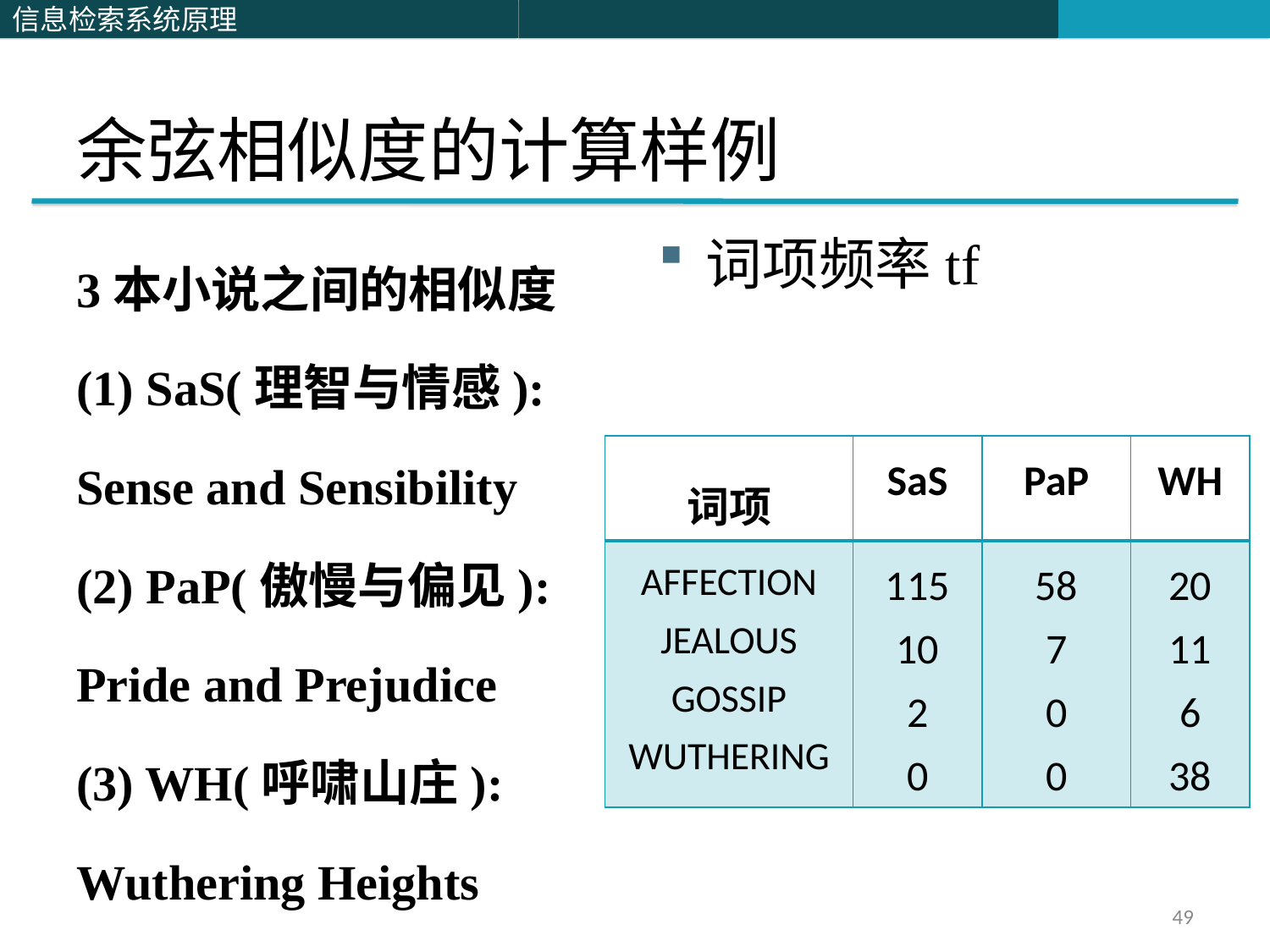

# 余弦相似度的计算样例
3本小说之间的相似度
(1) SaS(理智与情感):
Sense and Sensibility
(2) PaP(傲慢与偏见):
Pride and Prejudice
(3) WH(呼啸山庄):
Wuthering Heights
词项频率tf

| 词项 | SaS | PaP | WH |
| --- | --- | --- | --- |
| AFFECTION JEALOUS GOSSIP WUTHERING | 115 10 2 0 | 58 7 0 0 | 20 11 6 38 |
49